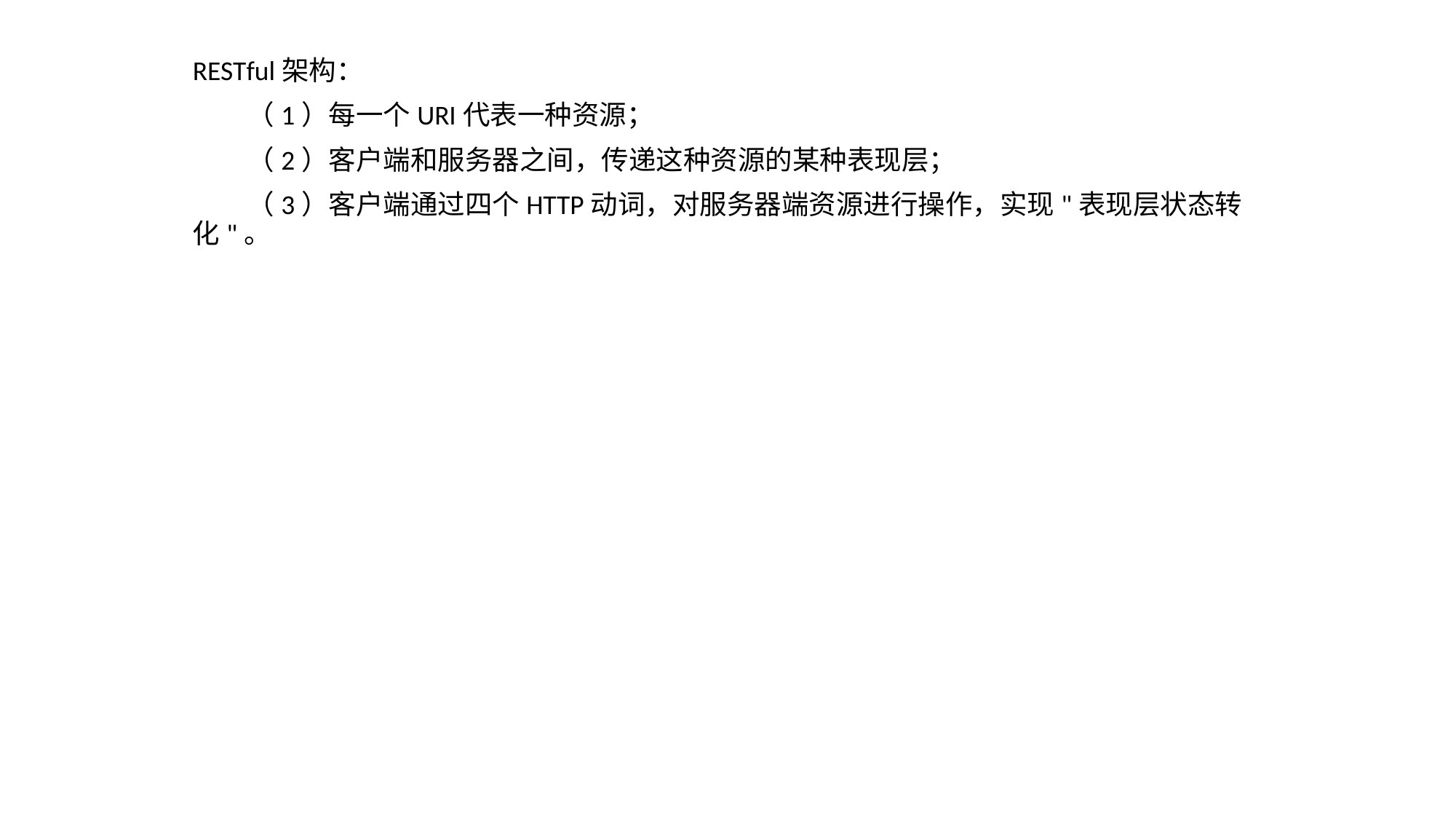

RESTful架构：
　　（1）每一个URI代表一种资源；
　　（2）客户端和服务器之间，传递这种资源的某种表现层；
　　（3）客户端通过四个HTTP动词，对服务器端资源进行操作，实现"表现层状态转化"。